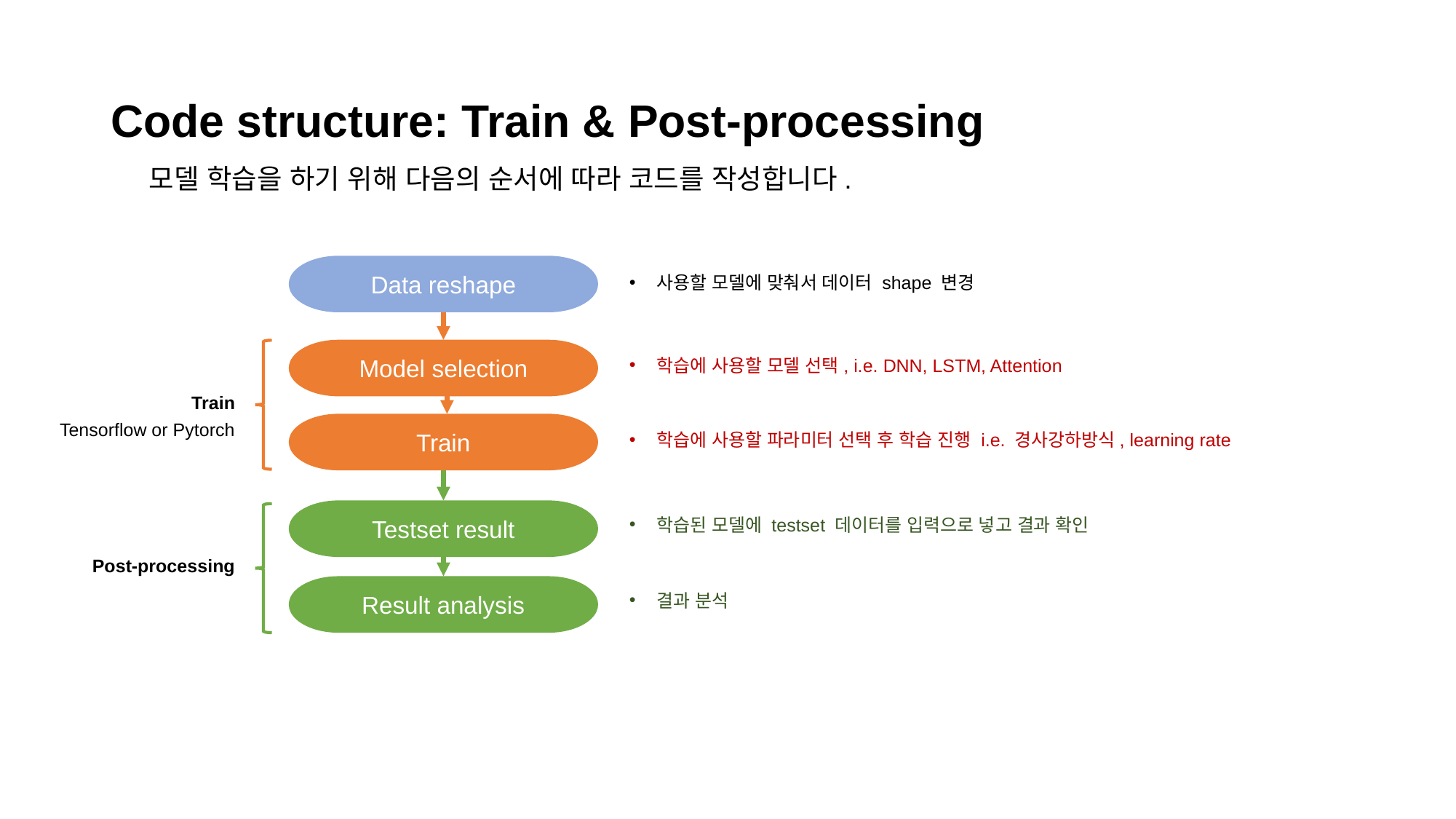

# Code structure: Train & Post-processing
모델 학습을 하기 위해 다음의 순서에 따라 코드를 작성합니다.
Data reshape
사용할 모델에 맞춰서 데이터 shape 변경
Model selection

학습에 사용할 모델 선택, i.e. DNN, LSTM, Attention
Train
Tensorflow or Pytorch
Train
학습에 사용할 파라미터 선택 후 학습 진행 i.e. 경사강하방식, learning rate
Testset result

학습된 모델에 testset 데이터를 입력으로 넣고 결과 확인
Post-processing
Result analysis
결과 분석